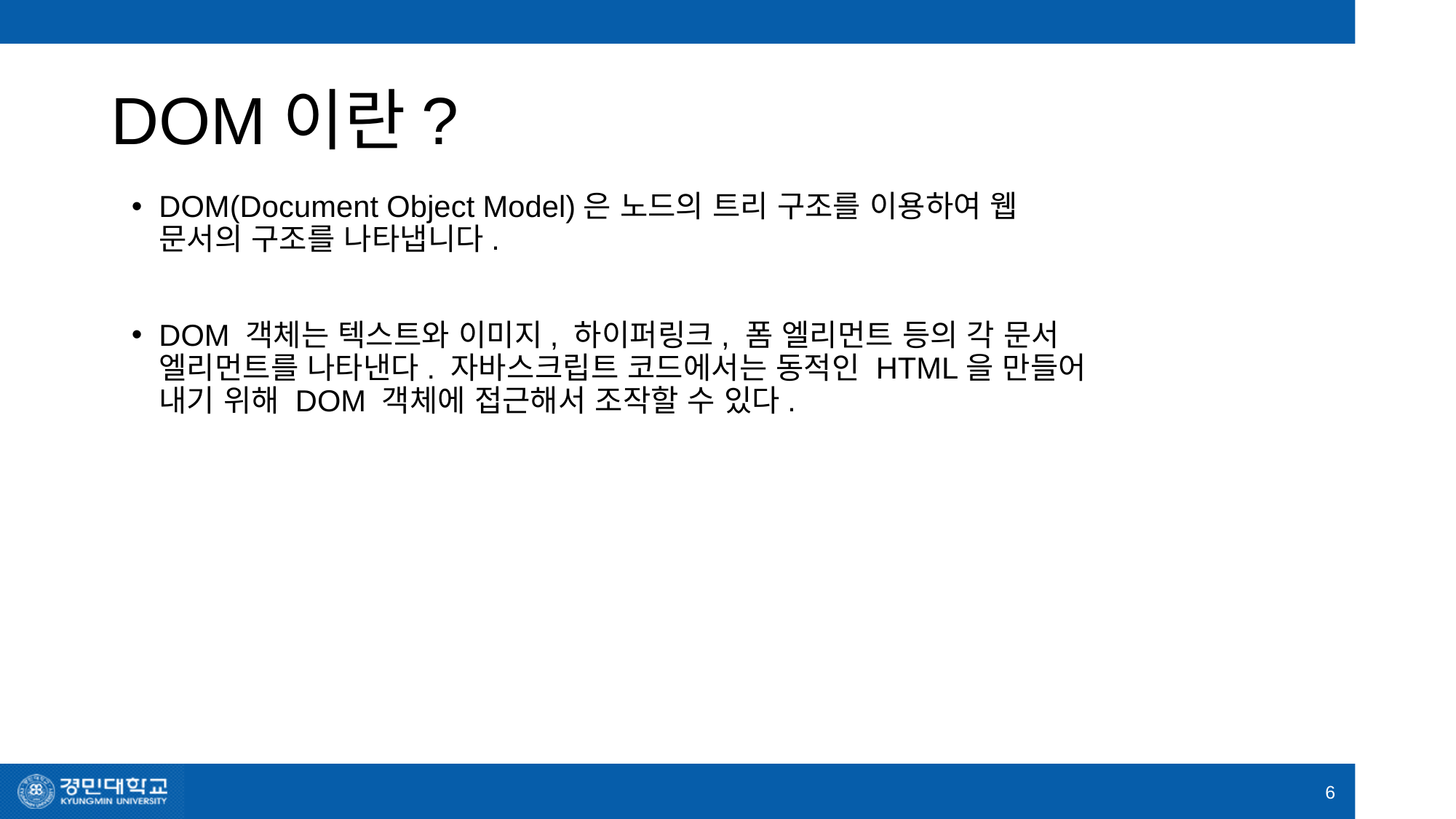

# DOM이란?
DOM(Document Object Model)은 노드의 트리 구조를 이용하여 웹 문서의 구조를 나타냅니다.

DOM 객체는 텍스트와 이미지, 하이퍼링크, 폼 엘리먼트 등의 각 문서 엘리먼트를 나타낸다. 자바스크립트 코드에서는 동적인 HTML을 만들어 내기 위해 DOM 객체에 접근해서 조작할 수 있다.

6